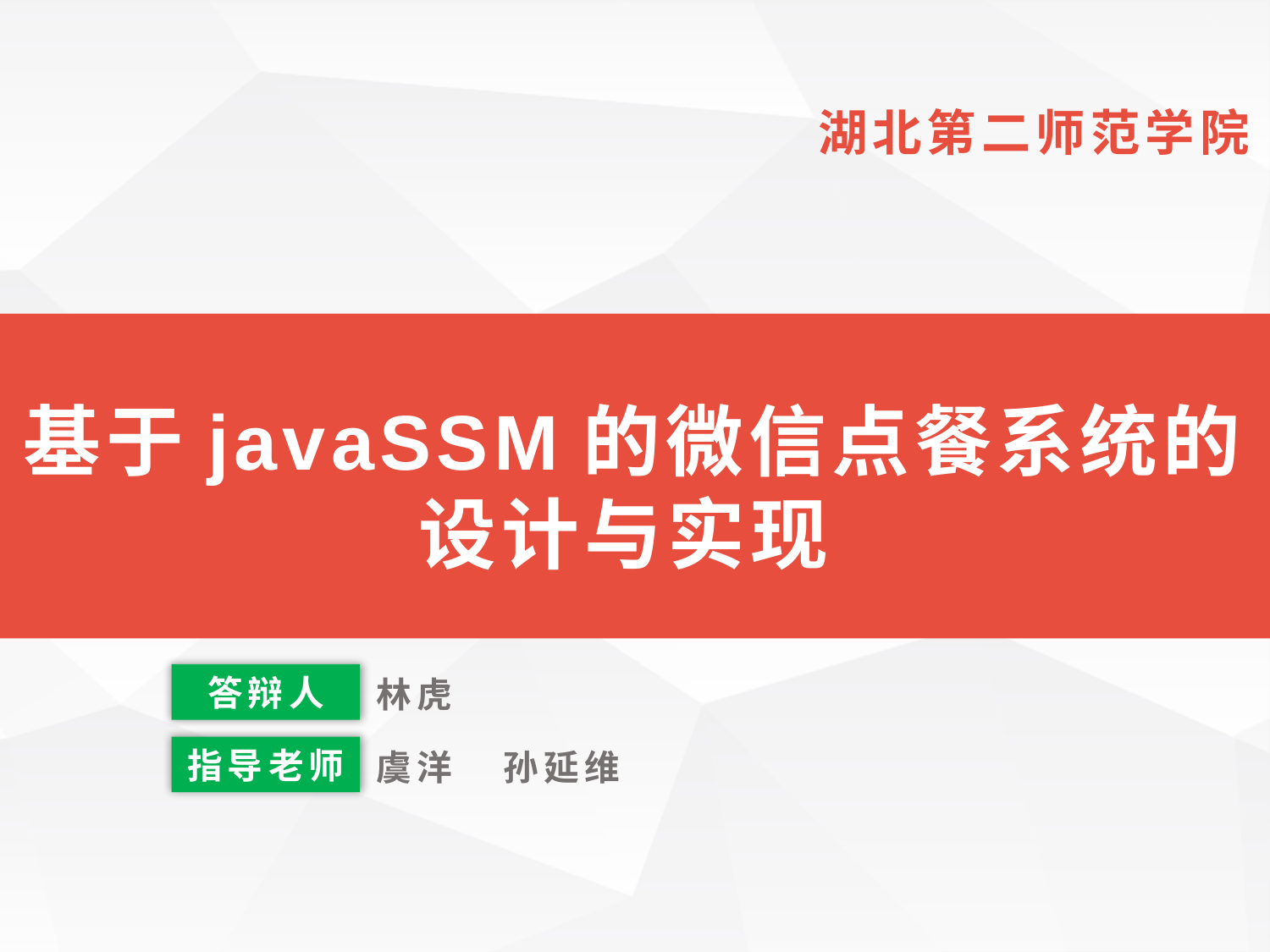

湖北第二师范学院

我们毕业啦
其实是答辩的标题地方
基于javaSSM的微信点餐系统的设计与实现
答辩人
林虎
指导老师
虞洋	孙延维